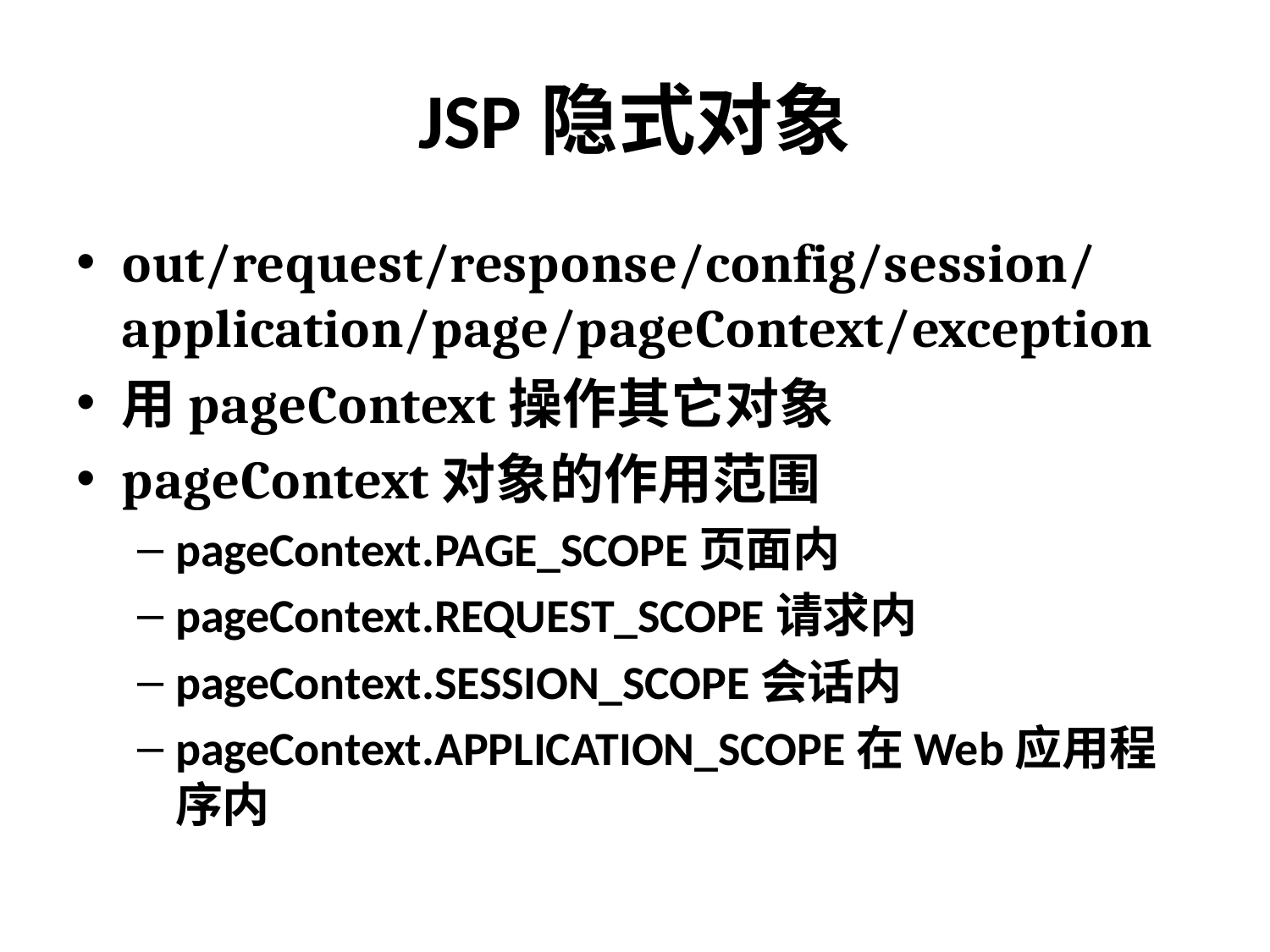

# JSP隐式对象
out/request/response/config/session/application/page/pageContext/exception
用pageContext操作其它对象
pageContext对象的作用范围
pageContext.PAGE_SCOPE页面内
pageContext.REQUEST_SCOPE请求内
pageContext.SESSION_SCOPE会话内
pageContext.APPLICATION_SCOPE在Web应用程序内